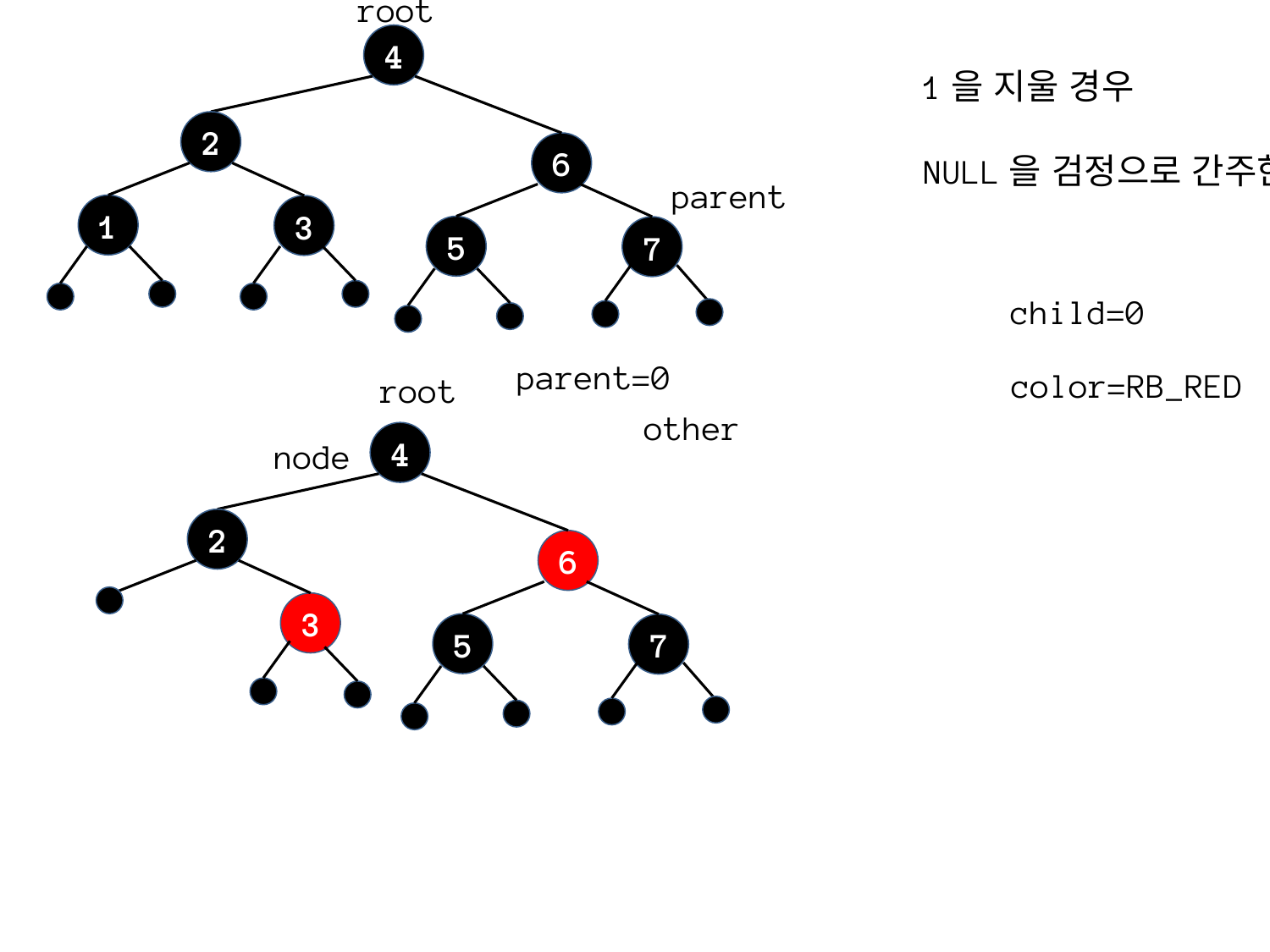

root
4
1을 지울 경우

NULL을 검정으로 간주한다.
2
6
parent
1
3
5
7

child=0

parent=0
color=RB_RED
root
other
4
node
2
6

3
5
7